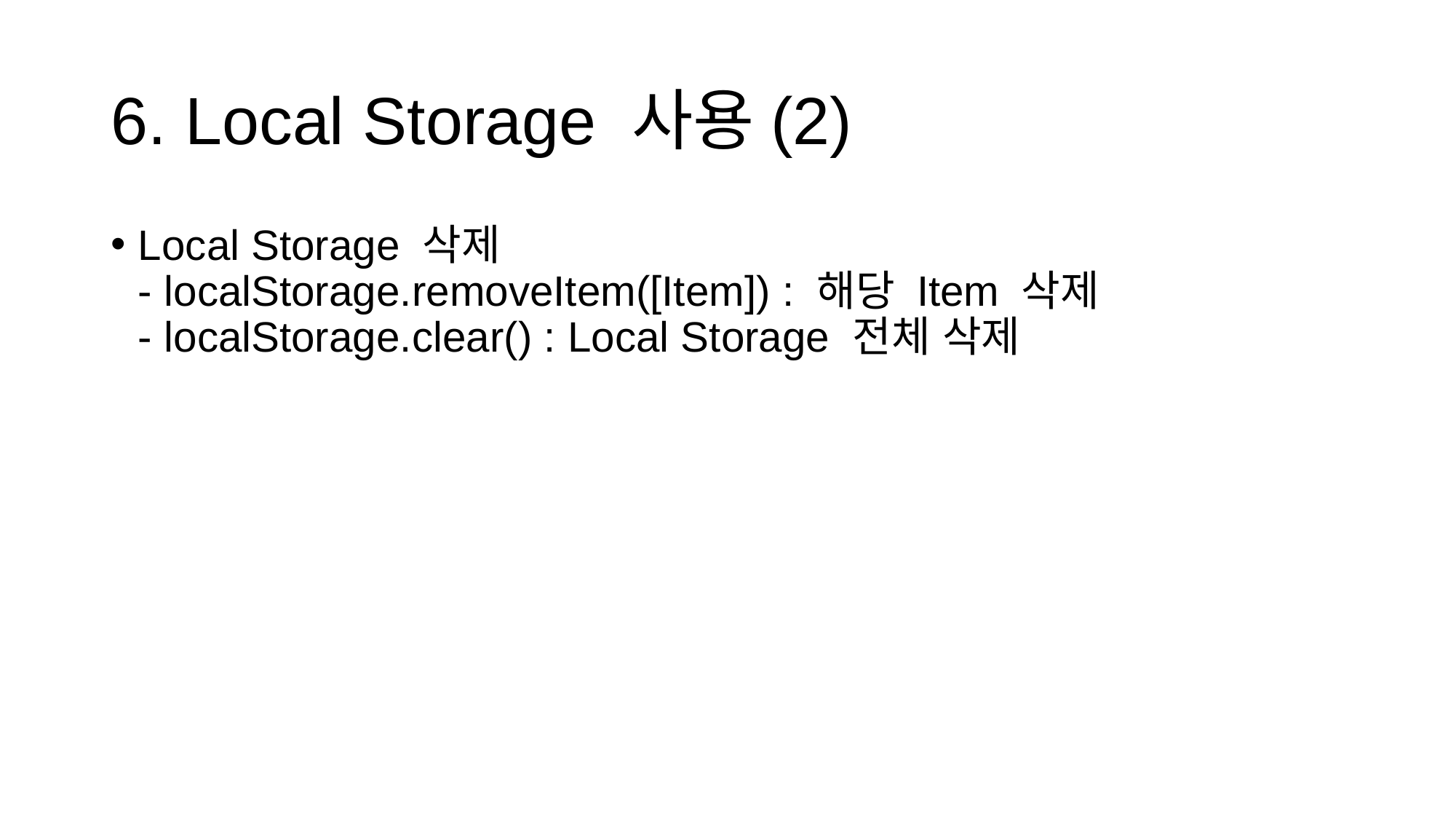

# 6. Local Storage 사용(2)
Local Storage 삭제
- localStorage.removeItem([Item]) : 해당 Item 삭제
- localStorage.clear() : Local Storage 전체 삭제